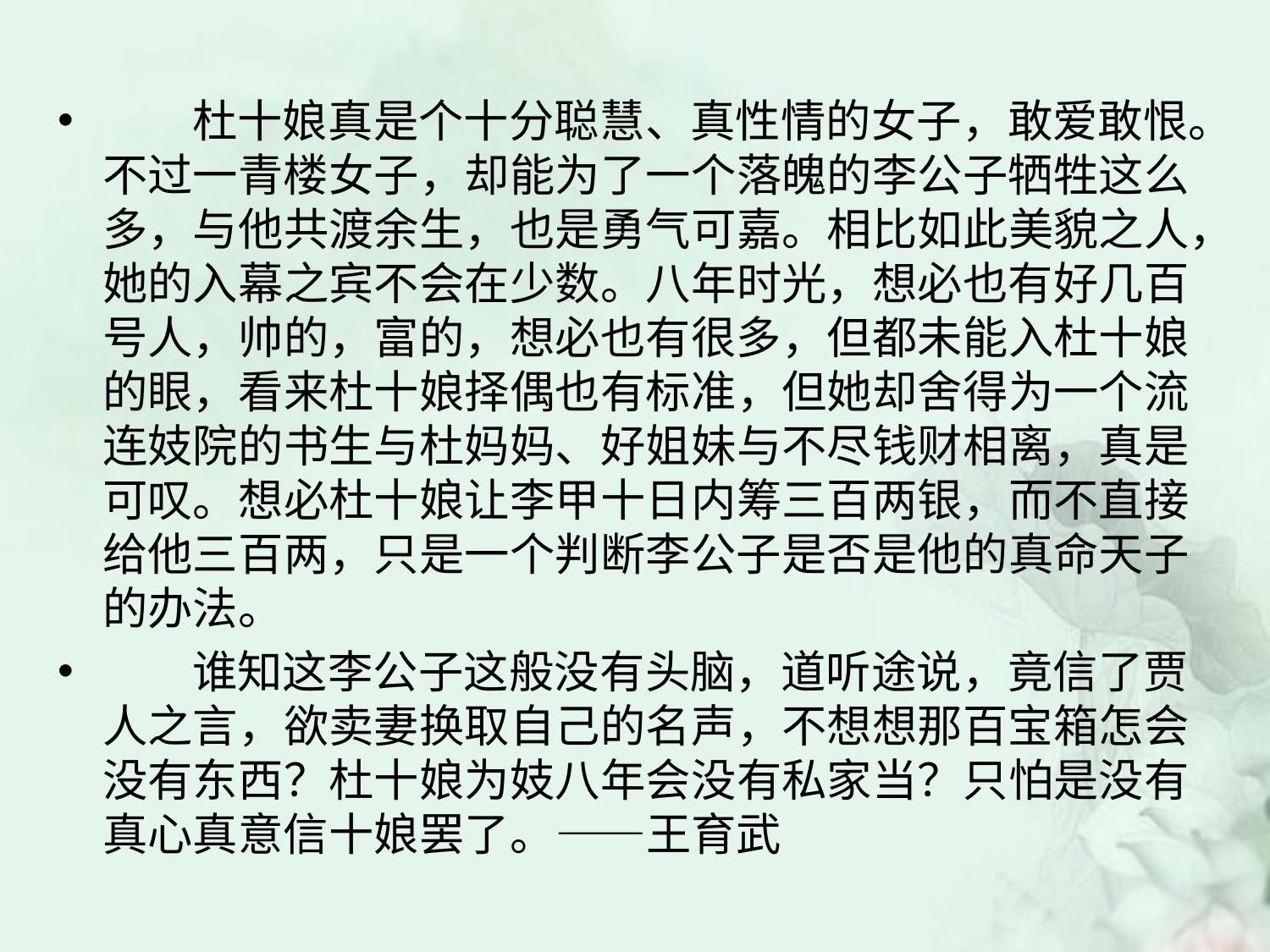

杜十娘真是个十分聪慧、真性情的女子，敢爱敢恨。不过一青楼女子，却能为了一个落魄的李公子牺牲这么多，与他共渡余生，也是勇气可嘉。相比如此美貌之人，她的入幕之宾不会在少数。八年时光，想必也有好几百号人，帅的，富的，想必也有很多，但都未能入杜十娘的眼，看来杜十娘择偶也有标准，但她却舍得为一个流连妓院的书生与杜妈妈、好姐妹与不尽钱财相离，真是可叹。想必杜十娘让李甲十日内筹三百两银，而不直接给他三百两，只是一个判断李公子是否是他的真命天子的办法。
        谁知这李公子这般没有头脑，道听途说，竟信了贾人之言，欲卖妻换取自己的名声，不想想那百宝箱怎会没有东西？杜十娘为妓八年会没有私家当？只怕是没有真心真意信十娘罢了。——王育武